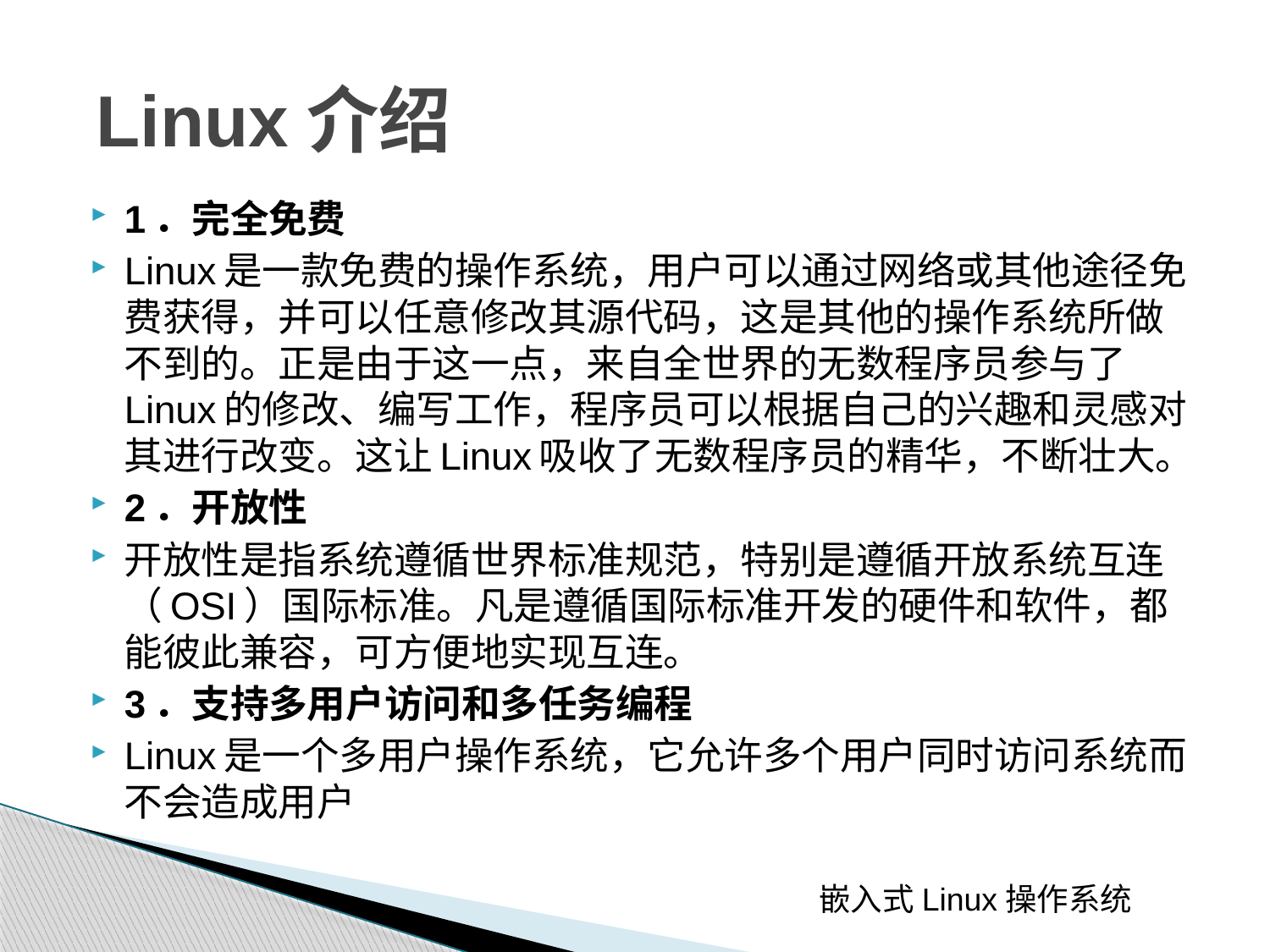

# Linux介绍
1．完全免费
Linux是一款免费的操作系统，用户可以通过网络或其他途径免费获得，并可以任意修改其源代码，这是其他的操作系统所做不到的。正是由于这一点，来自全世界的无数程序员参与了Linux的修改、编写工作，程序员可以根据自己的兴趣和灵感对其进行改变。这让Linux吸收了无数程序员的精华，不断壮大。
2．开放性
开放性是指系统遵循世界标准规范，特别是遵循开放系统互连（OSI）国际标准。凡是遵循国际标准开发的硬件和软件，都能彼此兼容，可方便地实现互连。
3．支持多用户访问和多任务编程
Linux是一个多用户操作系统，它允许多个用户同时访问系统而不会造成用户
         嵌入式Linux操作系统